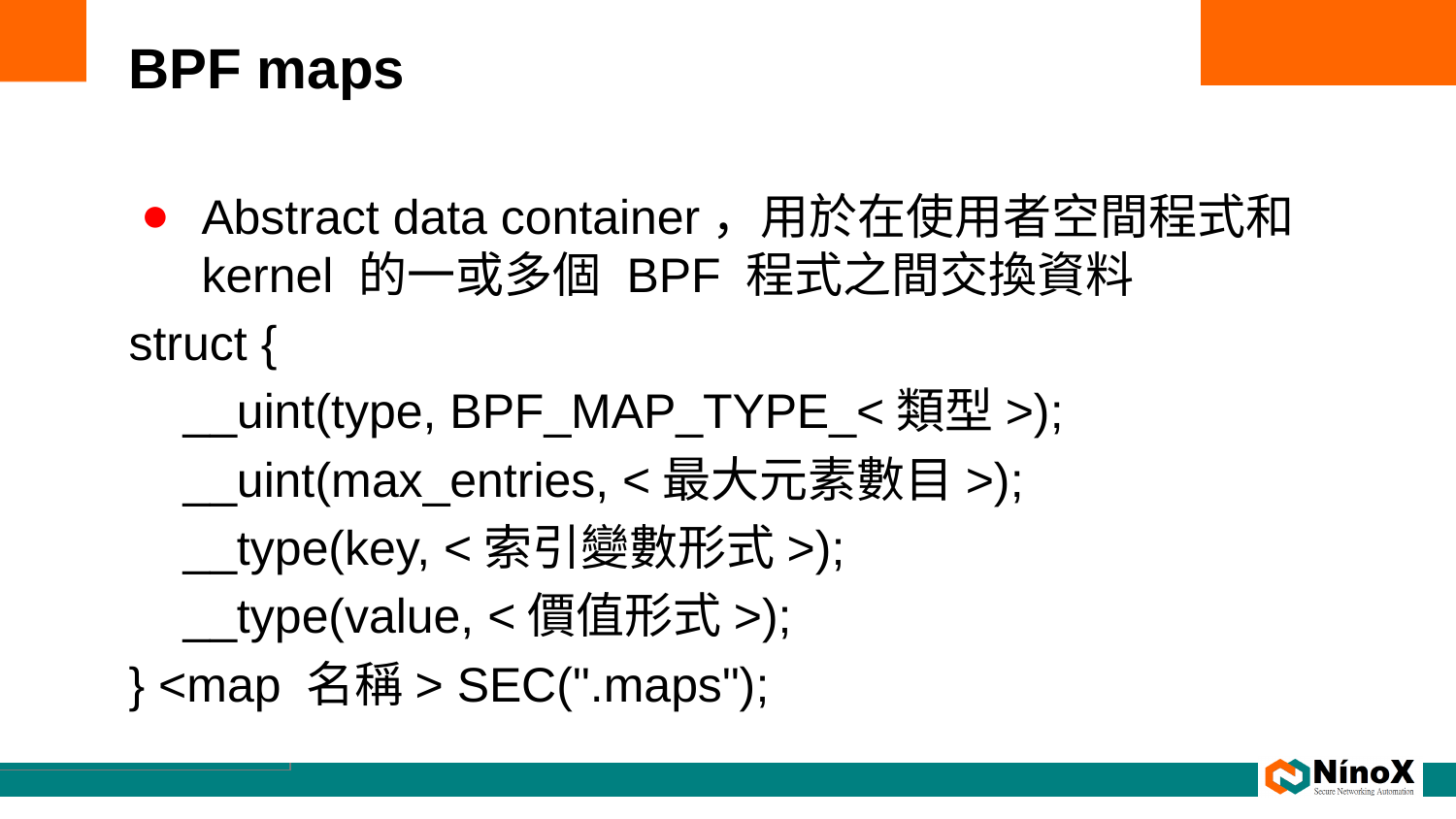

# BPF maps
Abstract data container，用於在使用者空間程式和 kernel 的一或多個 BPF 程式之間交換資料
struct {
    __uint(type, BPF_MAP_TYPE_<類型>);
    __uint(max_entries, <最大元素數目>);
    __type(key, <索引變數形式>);
    __type(value, <價值形式>);
} <map 名稱> SEC(".maps");